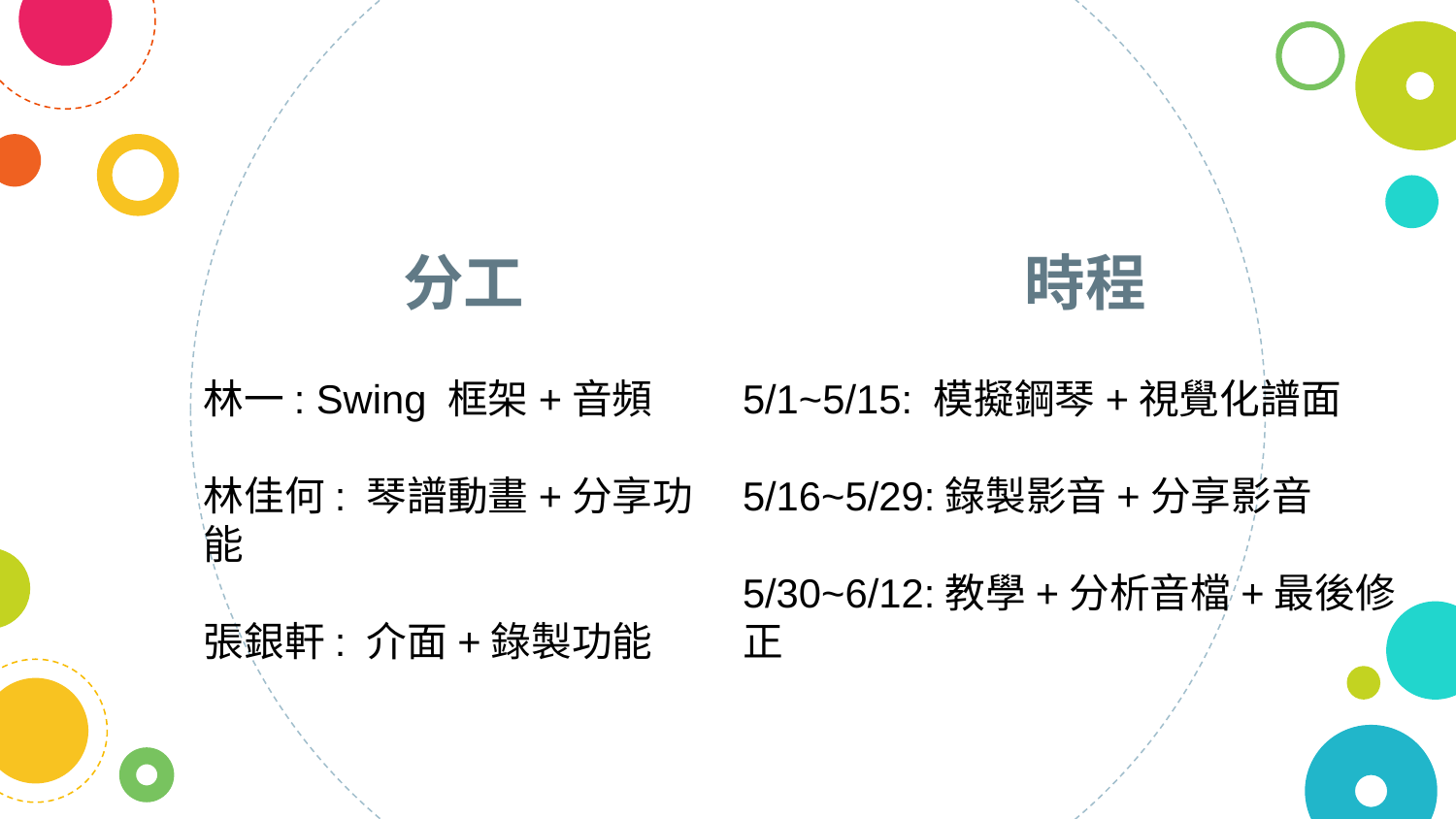

分工
時程
2
林一: Swing 框架+音頻

林佳何: 琴譜動畫+分享功能

張銀軒: 介面+錄製功能

5/1~5/15: 模擬鋼琴+視覺化譜面

5/16~5/29:錄製影音+分享影音

5/30~6/12:教學+分析音檔+最後修正